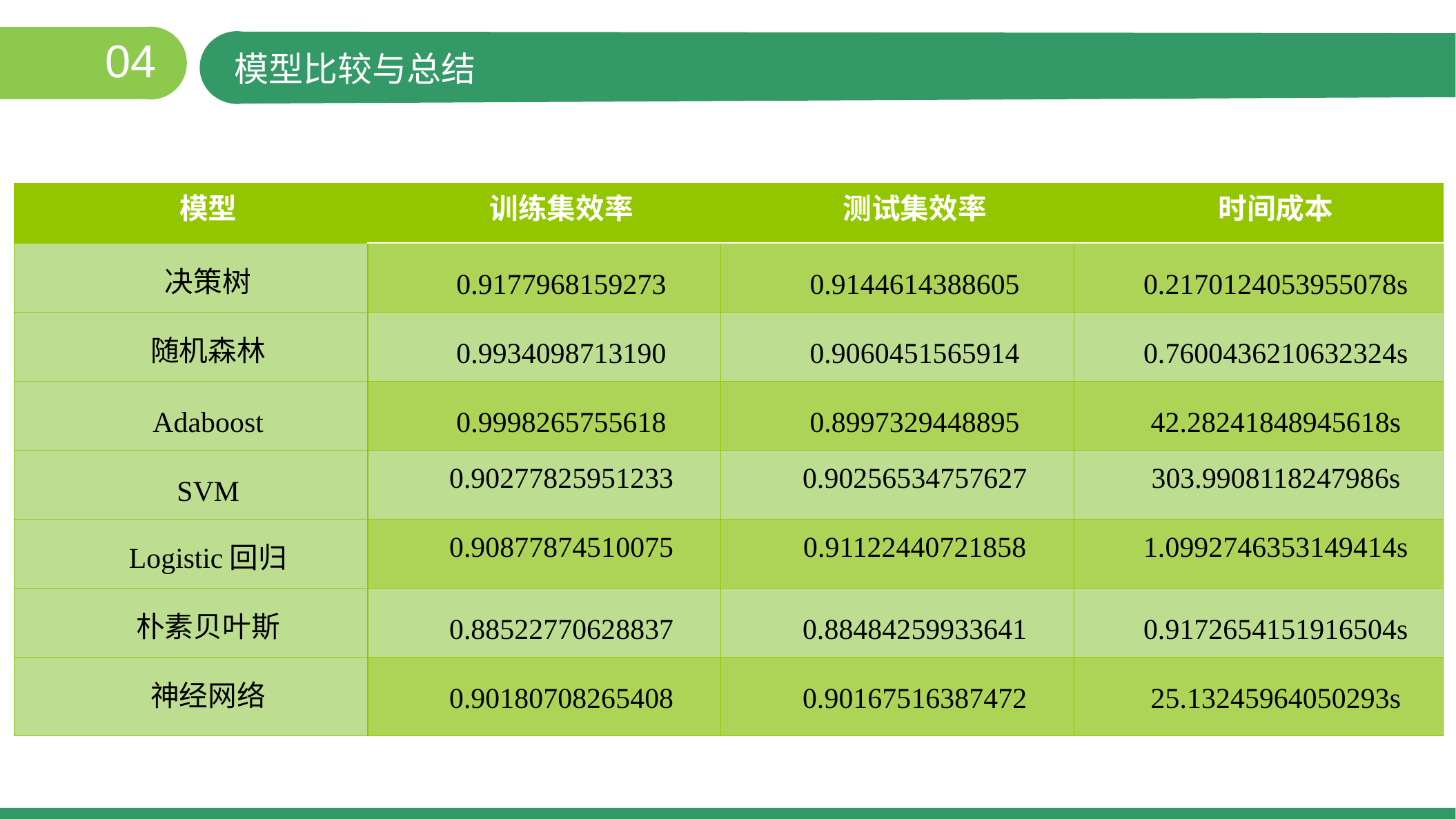

04

模型比较与总结

| 模型 | 训练集效率 | 测试集效率 | 时间成本 |
| --- | --- | --- | --- |
| 决策树 | 0.9177968159273 | 0.9144614388605 | 0.2170124053955078s |
| 随机森林 | 0.9934098713190 | 0.9060451565914 | 0.7600436210632324s |
| Adaboost | 0.9998265755618 | 0.8997329448895 | 42.28241848945618s |
| SVM | 0.90277825951233 | 0.90256534757627 | 303.9908118247986s |
| Logistic回归 | 0.90877874510075 | 0.91122440721858 | 1.0992746353149414s |
| 朴素贝叶斯 | 0.88522770628837 | 0.88484259933641 | 0.9172654151916504s |
| 神经网络 | 0.90180708265408 | 0.90167516387472 | 25.13245964050293s |
YOUR ITLE
YOUR TITLE
点击添加相关标题文字，点击添加相关标题文字，点击添加相关标题文字，点击添加相关标题文字。